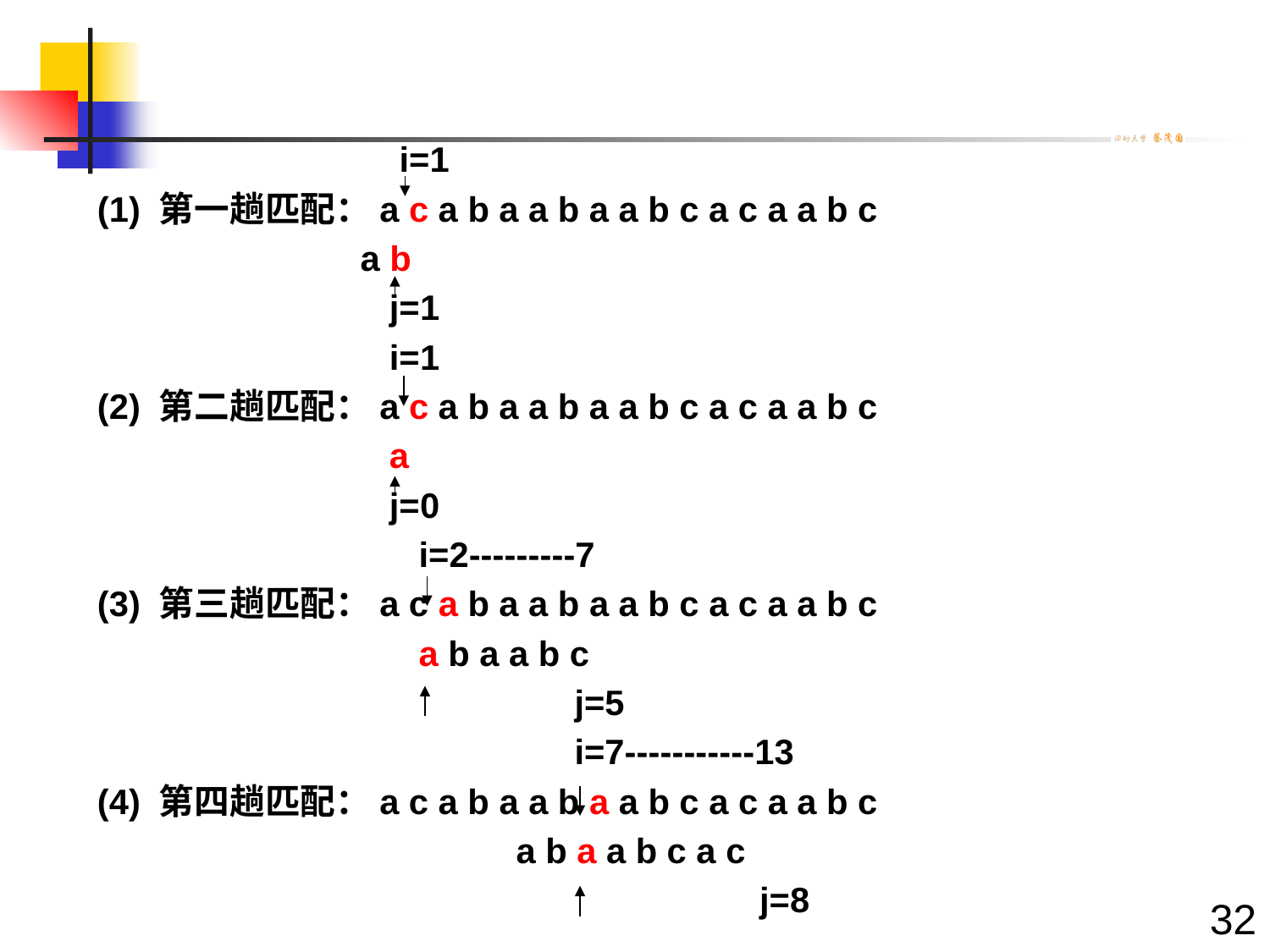

i=1
(1) 第一趟匹配：a c a b a a b a a b c a c a a b c
                           a b
                              j=1
                              i=1
(2) 第二趟匹配：a c a b a a b a a b c a c a a b c
                              a
                              j=0
                                 i=2---------7
(3) 第三趟匹配：a c a b a a b a a b c a c a a b c
                                 a b a a b c
                                                 j=5
                                                 i=7-----------13
(4) 第四趟匹配：a c a b a a b a a b c a c a a b c
                                           a b a a b c a c
                                                                    j=8

32